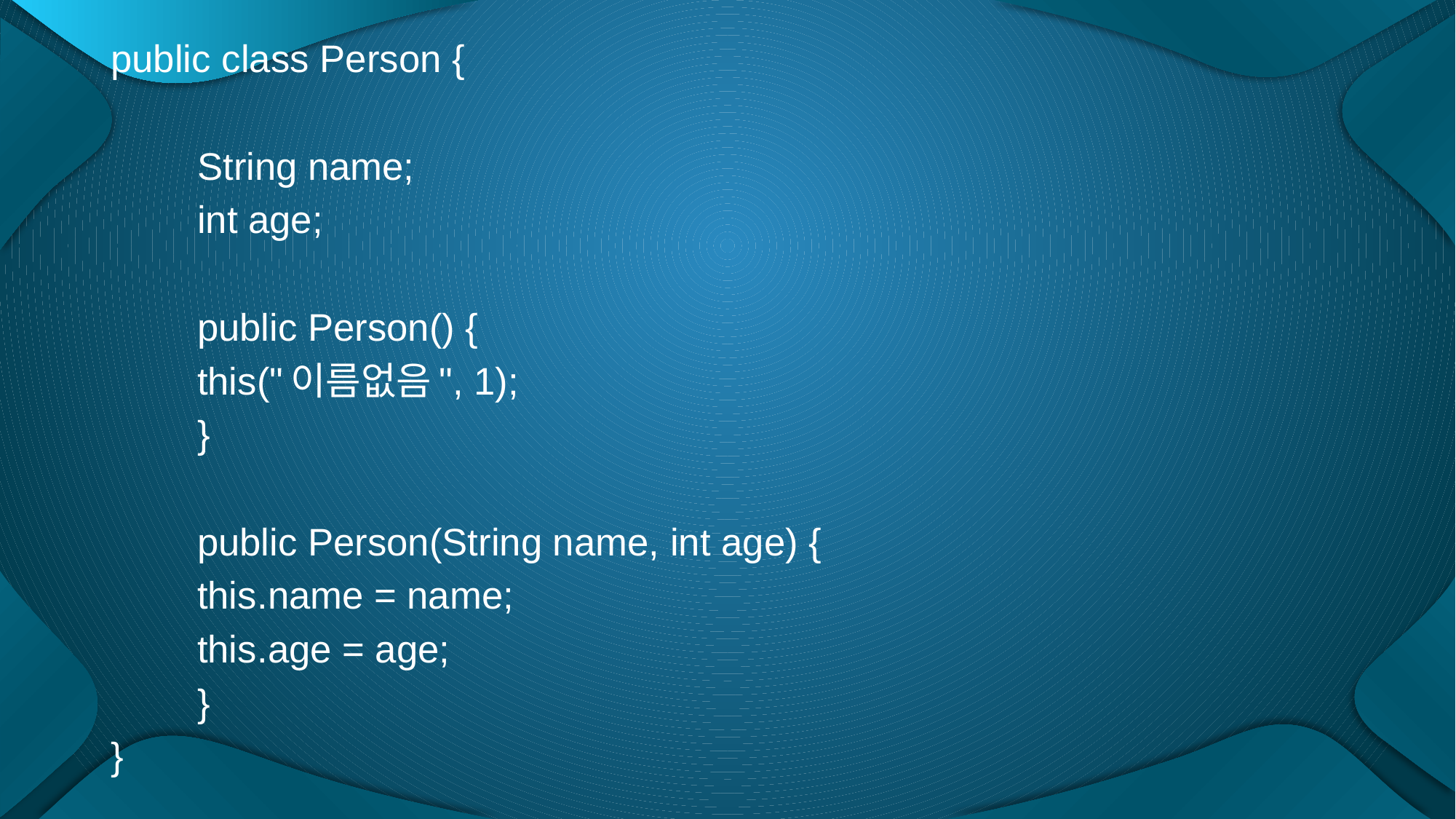

public class Person {

	String name;
	int age;

	public Person() {
		this("이름없음", 1);
	}

	public Person(String name, int age) {
		this.name = name;
		this.age = age;
	}
}